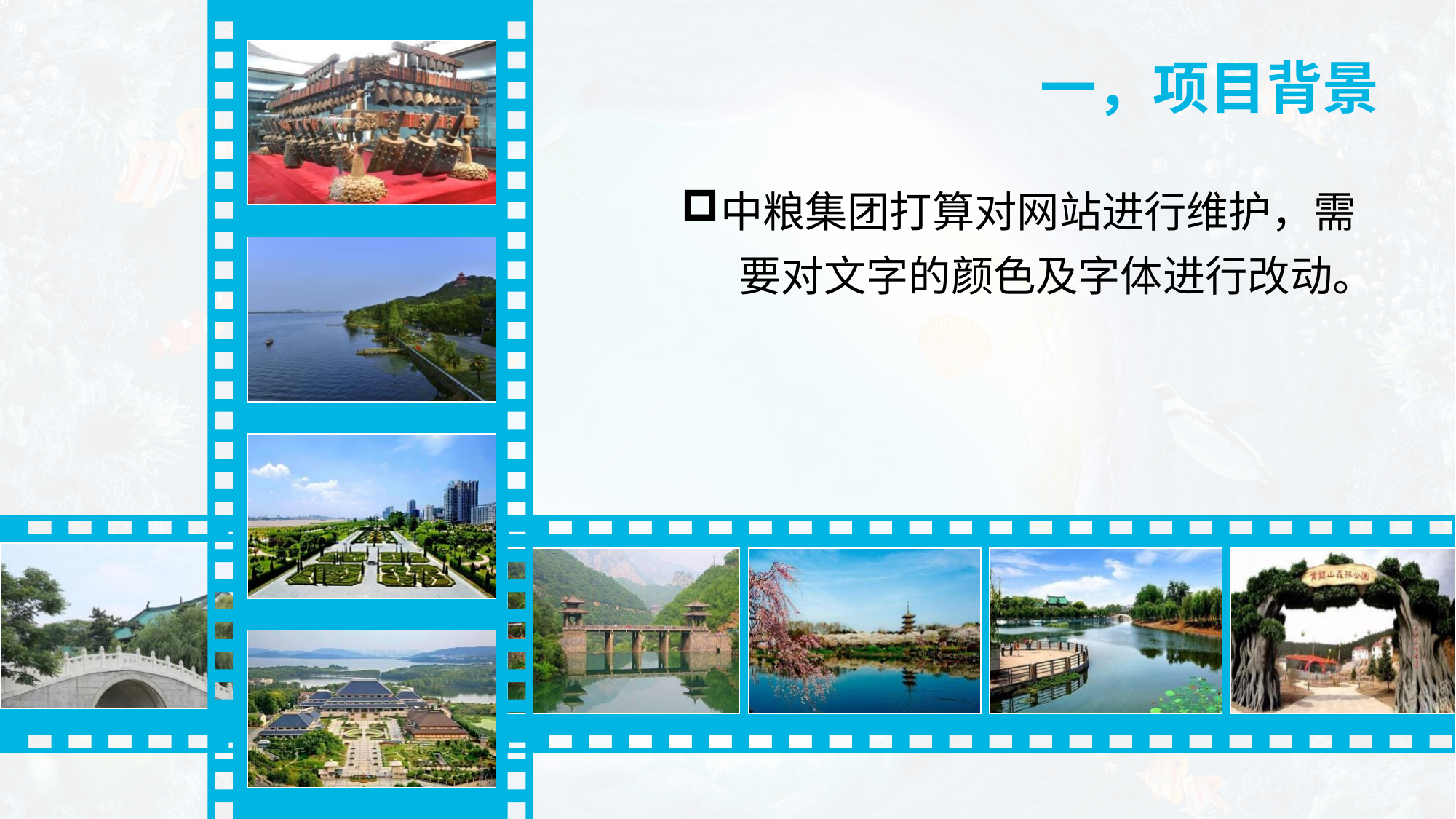

一，项目背景
中粮集团打算对网站进行维护，需   要对文字的颜色及字体进行改动。